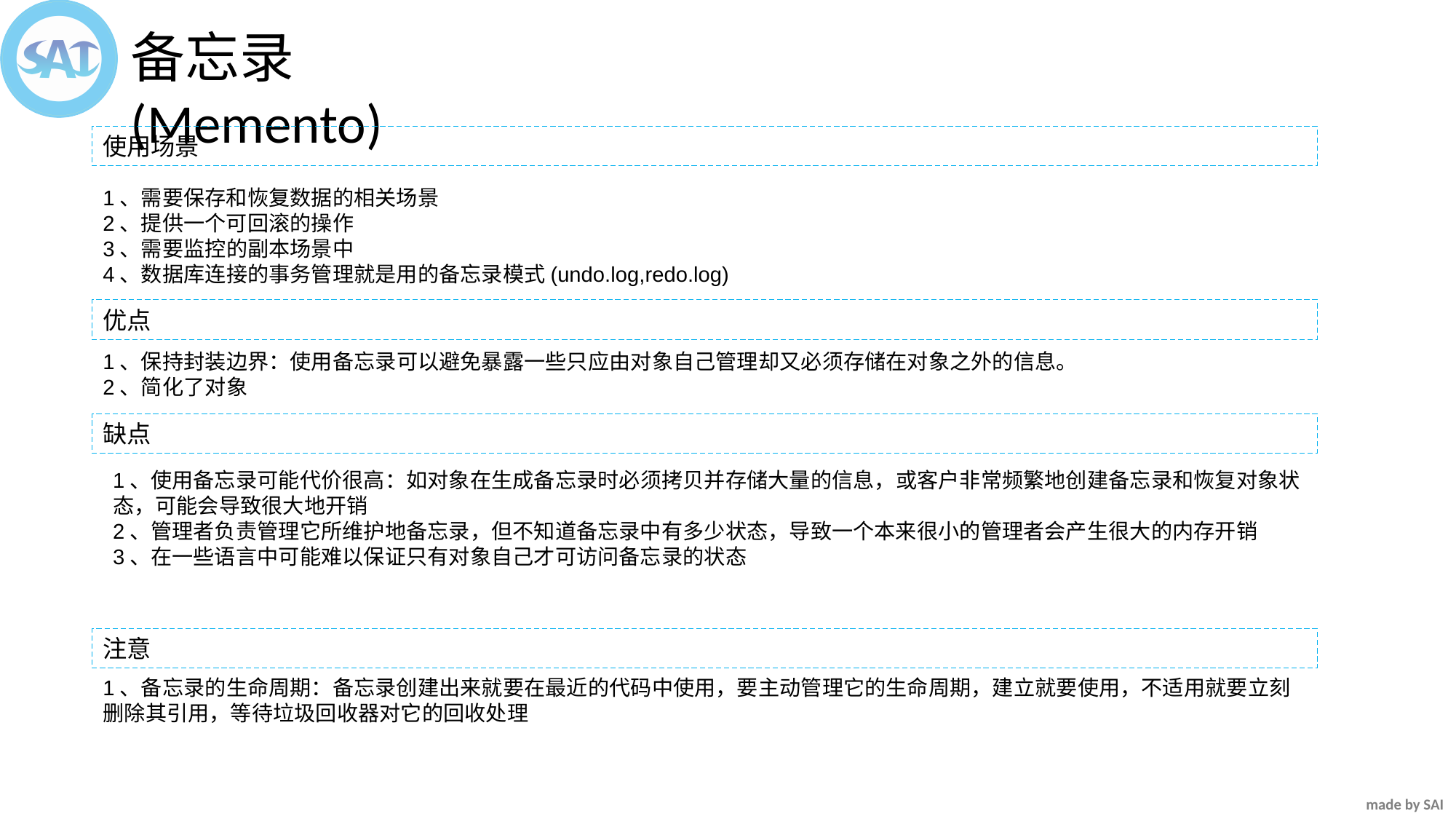

备忘录(Memento)
使用场景
1、需要保存和恢复数据的相关场景
2、提供一个可回滚的操作
3、需要监控的副本场景中
4、数据库连接的事务管理就是用的备忘录模式(undo.log,redo.log)
优点
1、保持封装边界：使用备忘录可以避免暴露一些只应由对象自己管理却又必须存储在对象之外的信息。
2、简化了对象
缺点
1、使用备忘录可能代价很高：如对象在生成备忘录时必须拷贝并存储大量的信息，或客户非常频繁地创建备忘录和恢复对象状态，可能会导致很大地开销
2、管理者负责管理它所维护地备忘录，但不知道备忘录中有多少状态，导致一个本来很小的管理者会产生很大的内存开销
3、在一些语言中可能难以保证只有对象自己才可访问备忘录的状态
注意
1、备忘录的生命周期：备忘录创建出来就要在最近的代码中使用，要主动管理它的生命周期，建立就要使用，不适用就要立刻删除其引用，等待垃圾回收器对它的回收处理